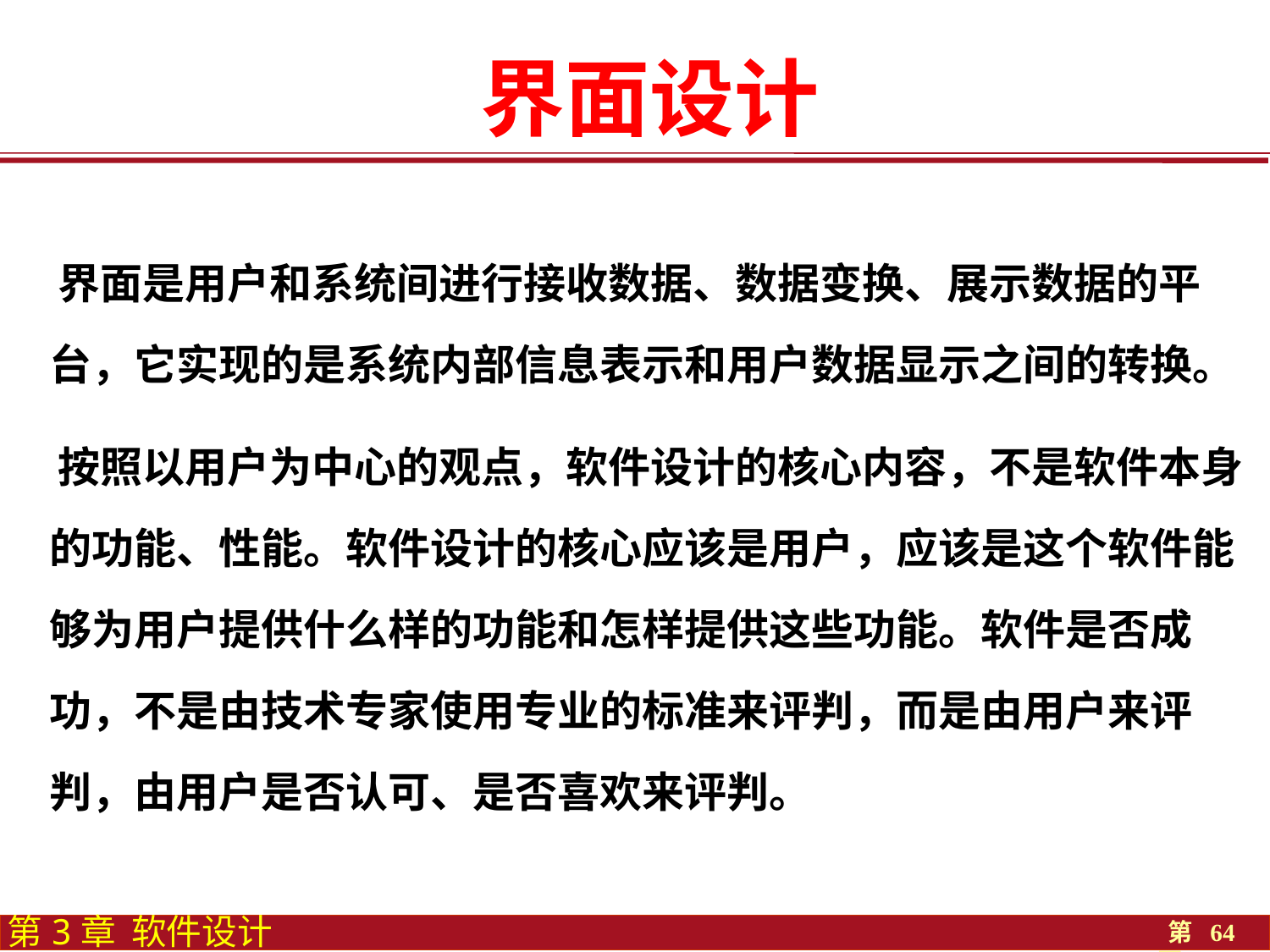

界面设计
    界面是用户和系统间进行接收数据、数据变换、展示数据的平台，它实现的是系统内部信息表示和用户数据显示之间的转换。
    按照以用户为中心的观点，软件设计的核心内容，不是软件本身的功能、性能。软件设计的核心应该是用户，应该是这个软件能够为用户提供什么样的功能和怎样提供这些功能。软件是否成功，不是由技术专家使用专业的标准来评判，而是由用户来评判，由用户是否认可、是否喜欢来评判。